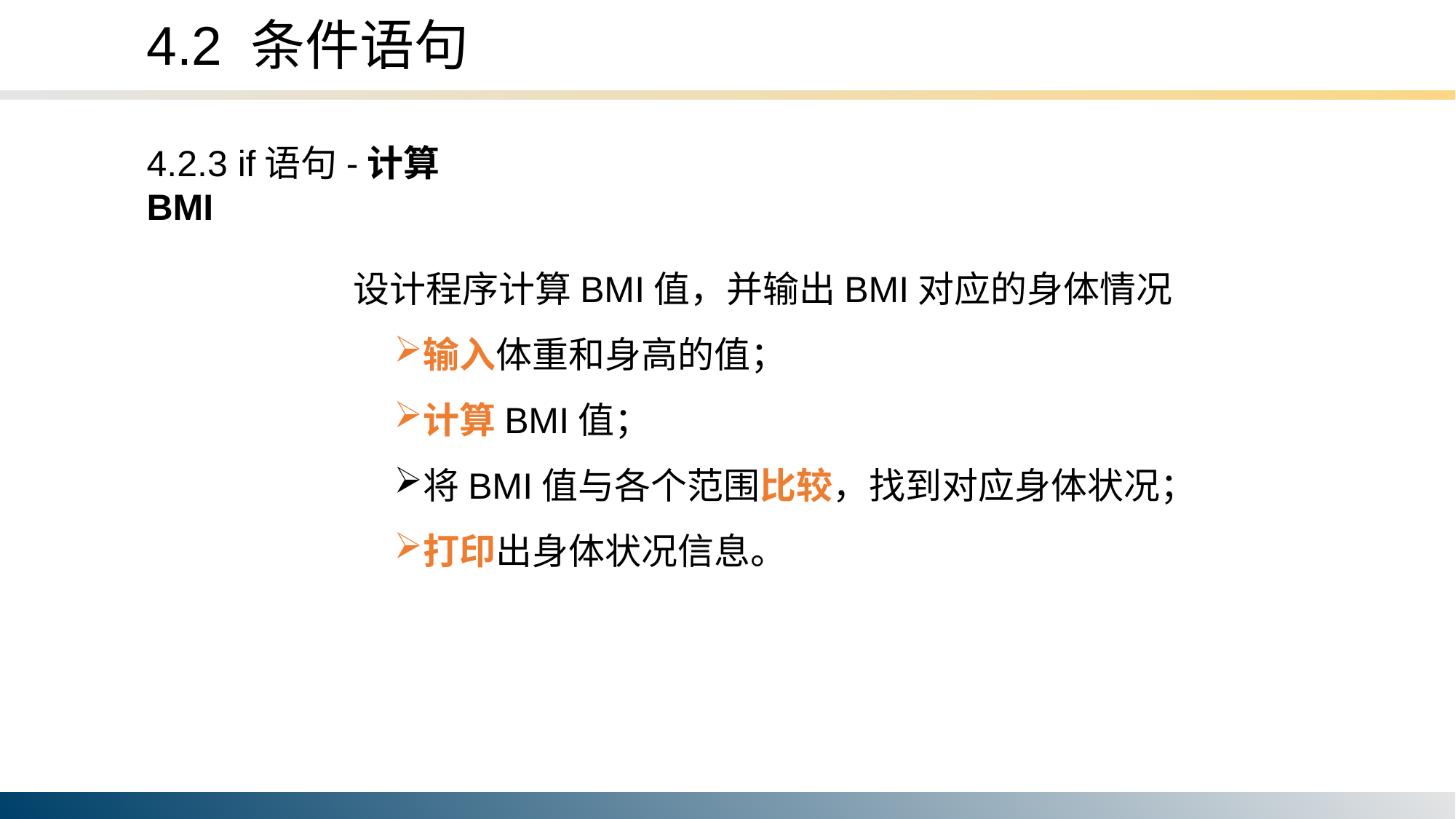

4.2 条件语句
4.2.3 if语句-计算BMI
设计程序计算BMI值，并输出BMI对应的身体情况
输入体重和身高的值；
计算BMI值；
将BMI值与各个范围比较，找到对应身体状况；
打印出身体状况信息。